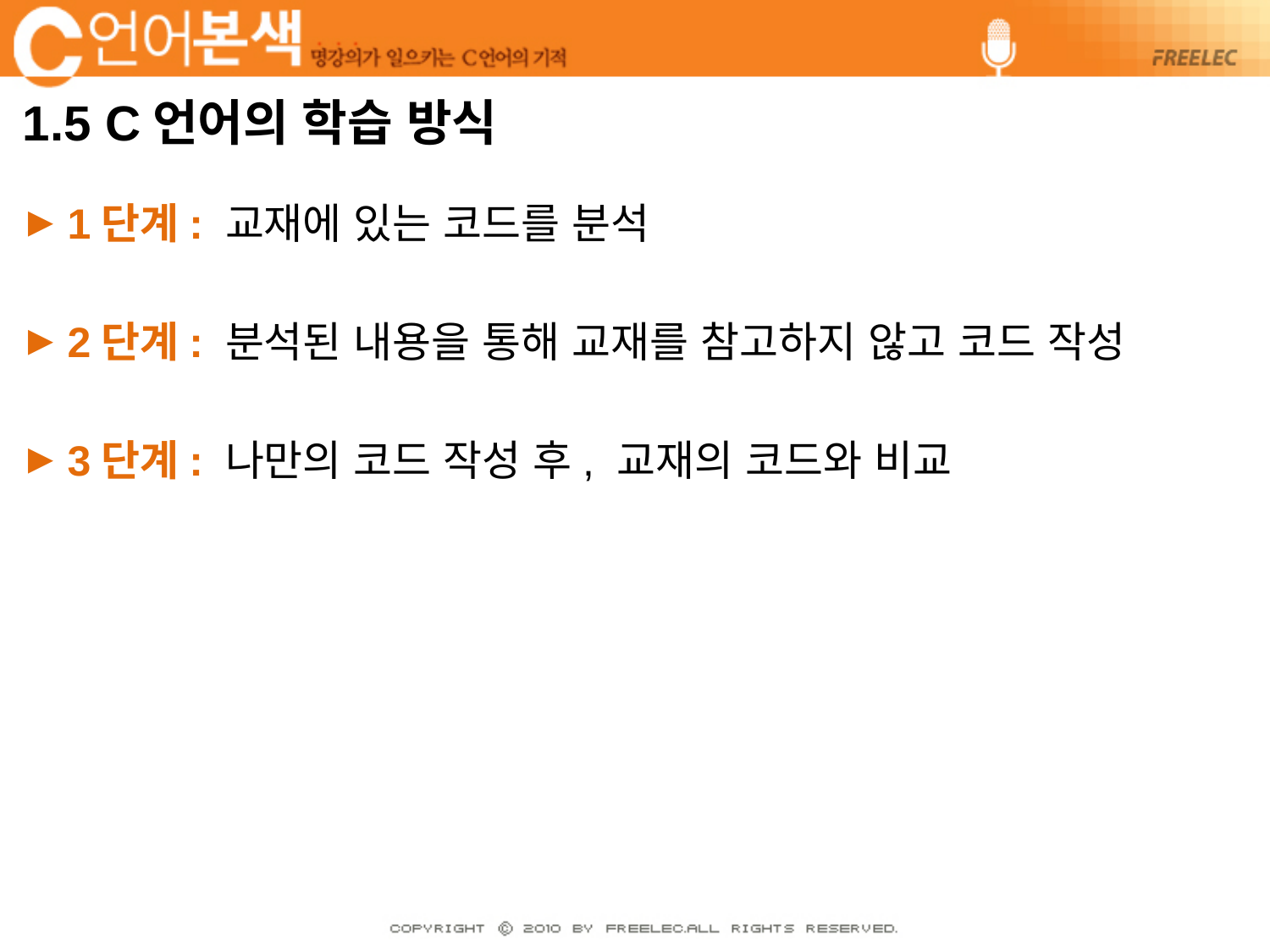

# 1.5 C언어의 학습 방식
1단계: 교재에 있는 코드를 분석

2단계: 분석된 내용을 통해 교재를 참고하지 않고 코드 작성

3단계: 나만의 코드 작성 후, 교재의 코드와 비교